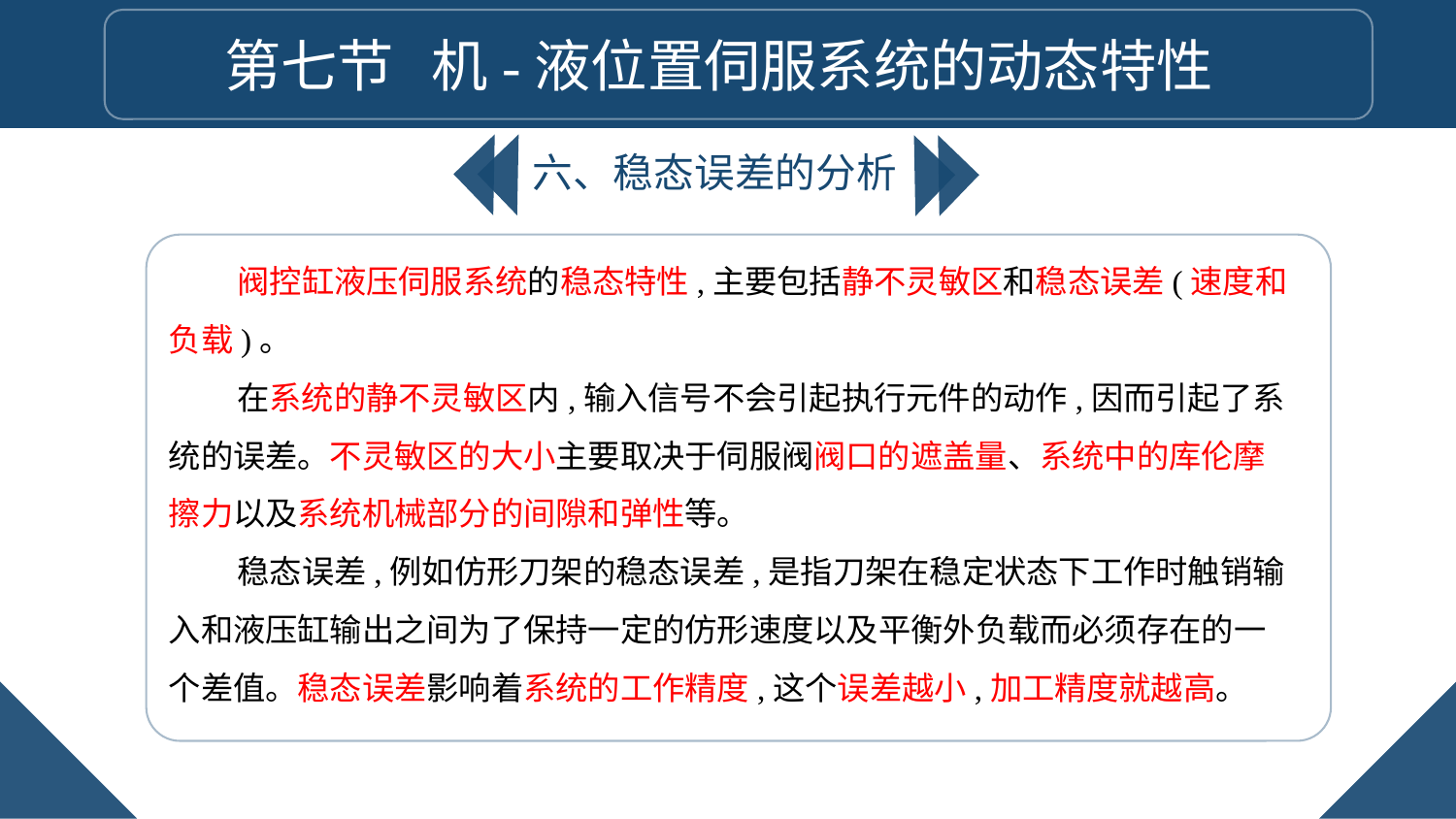

第七节   机-液位置伺服系统的动态特性
六、稳态误差的分析

阀控缸液压伺服系统的稳态特性,主要包括静不灵敏区和稳态误差(速度和负载)。
在系统的静不灵敏区内,输入信号不会引起执行元件的动作,因而引起了系统的误差。不灵敏区的大小主要取决于伺服阀阀口的遮盖量、系统中的库伦摩擦力以及系统机械部分的间隙和弹性等。
稳态误差,例如仿形刀架的稳态误差,是指刀架在稳定状态下工作时触销输入和液压缸输出之间为了保持一定的仿形速度以及平衡外负载而必须存在的一个差值。稳态误差影响着系统的工作精度,这个误差越小,加工精度就越高。